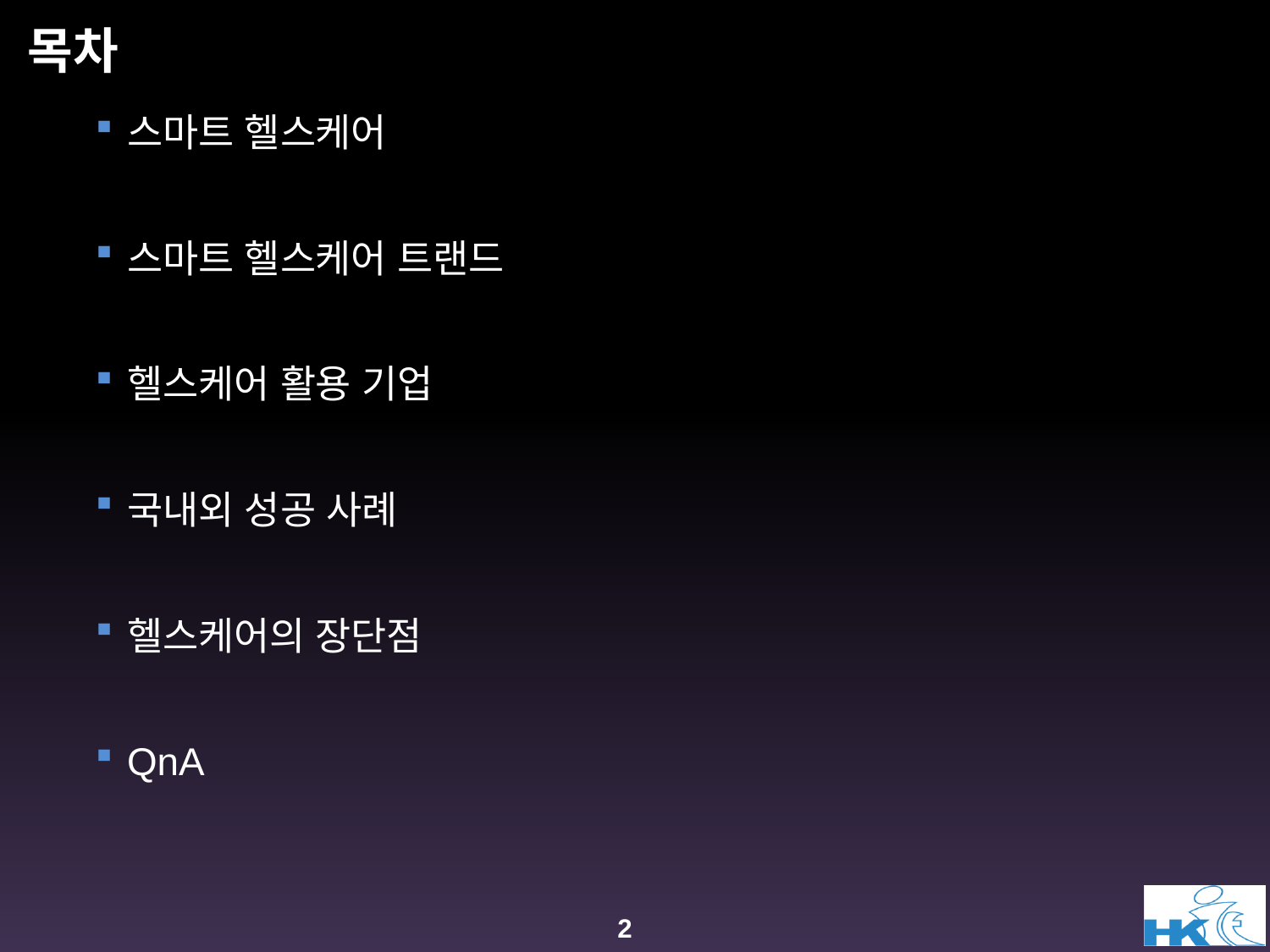

# 목차
스마트 헬스케어

스마트 헬스케어 트랜드

헬스케어 활용 기업

국내외 성공 사례

헬스케어의 장단점

QnA
2